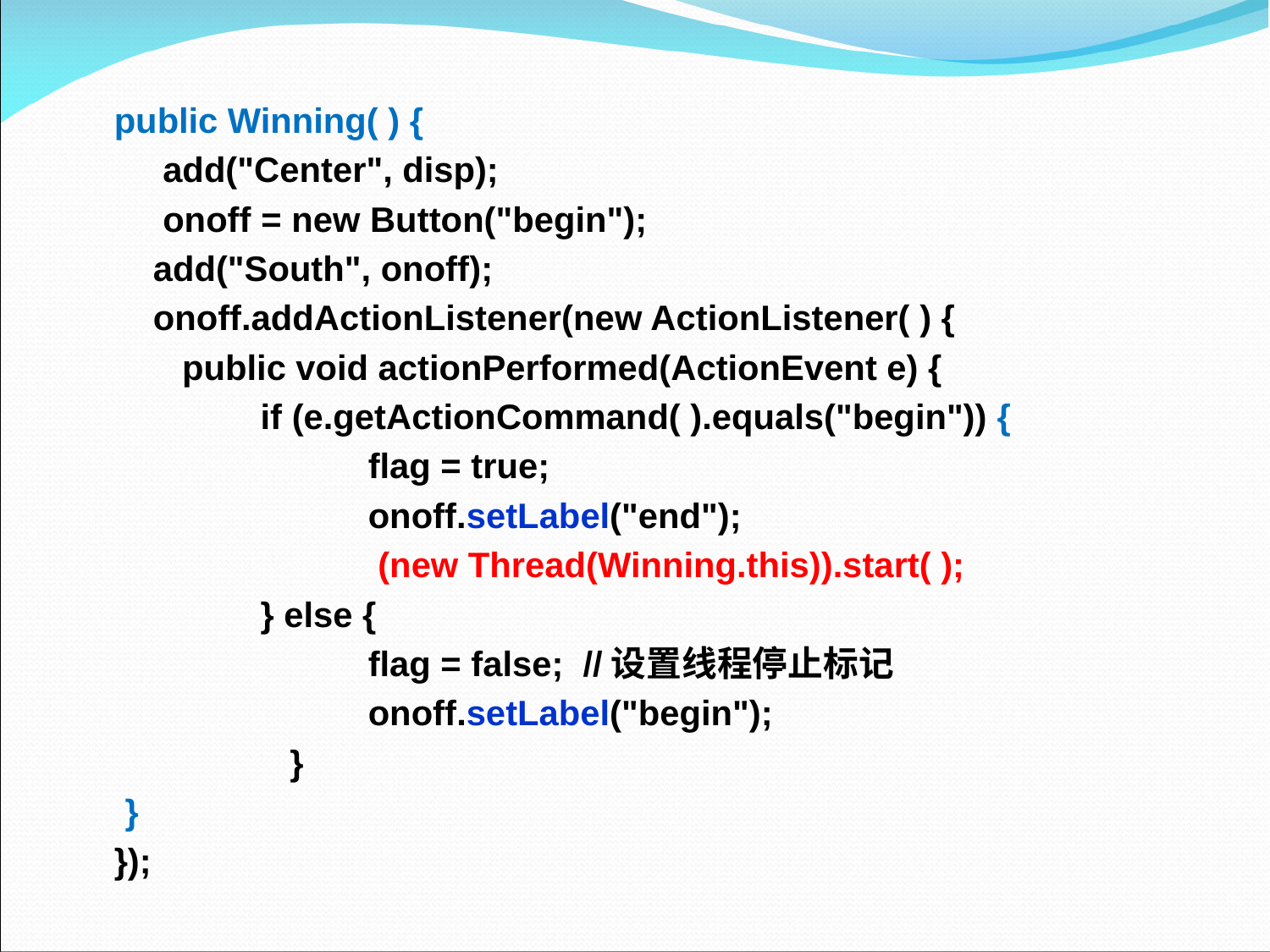

public Winning( ) {
	     add("Center", disp);
	     onoff = new Button("begin");
	    add("South", onoff);
	    onoff.addActionListener(new ActionListener( ) {
	       public void actionPerformed(ActionEvent e) {
		  if (e.getActionCommand( ).equals("begin")) {
			flag = true;
			onoff.setLabel("end");
			 (new Thread(Winning.this)).start( );
		  } else {
			flag = false;  //设置线程停止标记
			onoff.setLabel("begin");
		     }
     }
});